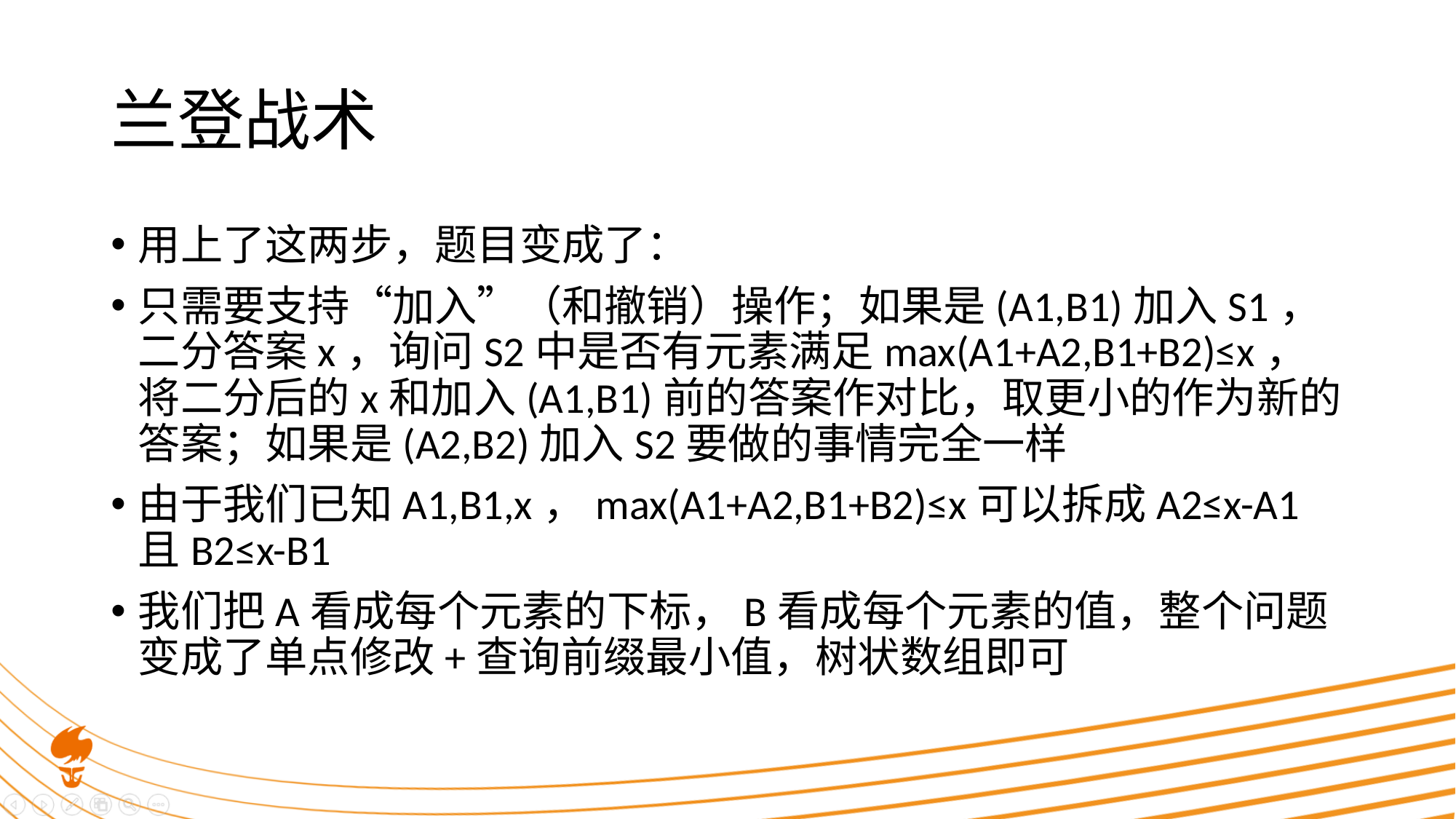

# 兰登战术
用上了这两步，题目变成了：
只需要支持“加入”（和撤销）操作；如果是(A1,B1)加入S1，二分答案x，询问S2中是否有元素满足max(A1+A2,B1+B2)≤x，将二分后的x和加入(A1,B1)前的答案作对比，取更小的作为新的答案；如果是(A2,B2)加入S2要做的事情完全一样
由于我们已知A1,B1,x，max(A1+A2,B1+B2)≤x可以拆成A2≤x-A1且B2≤x-B1
我们把A看成每个元素的下标，B看成每个元素的值，整个问题变成了单点修改+查询前缀最小值，树状数组即可